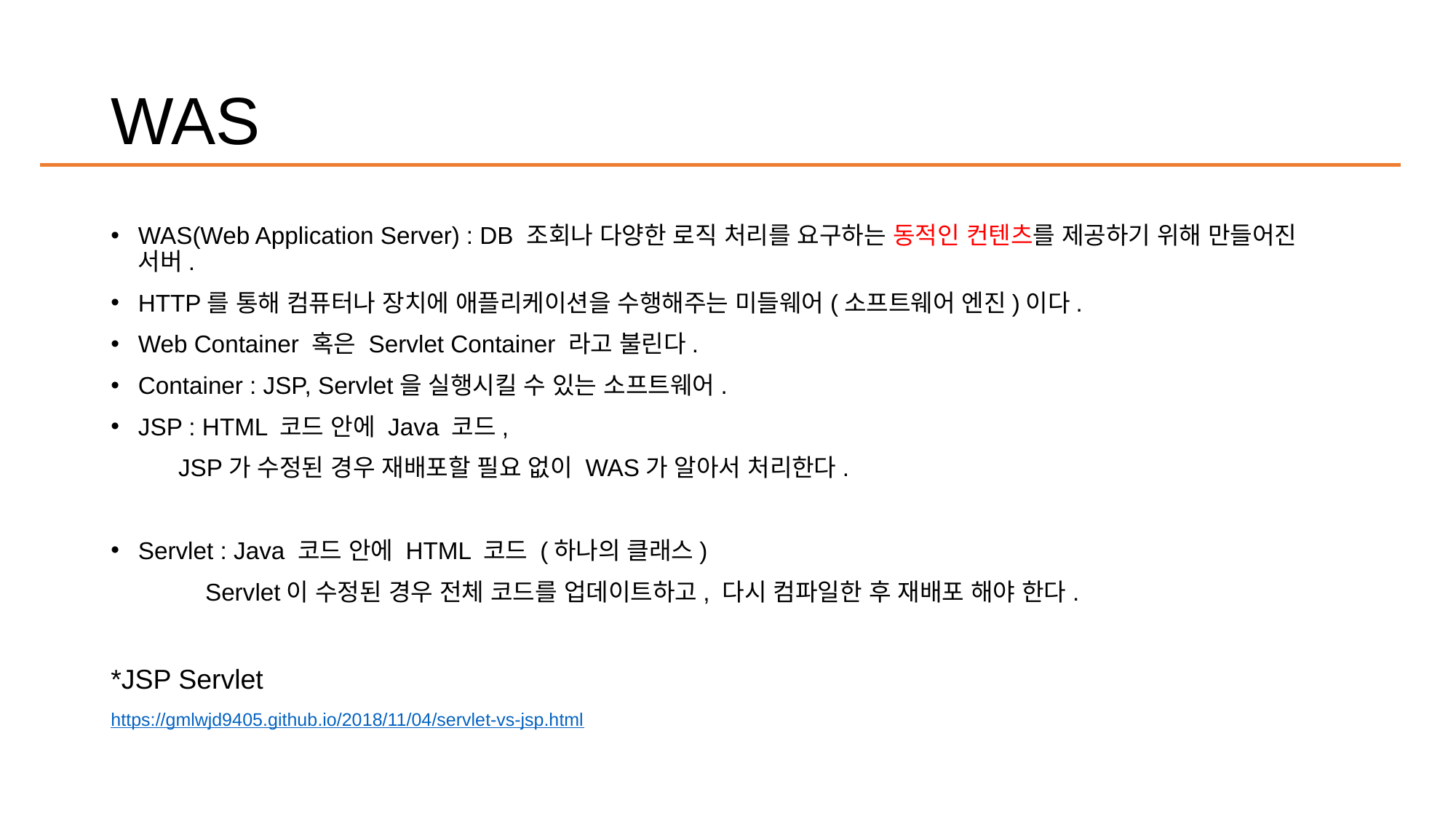

# WAS
WAS(Web Application Server) : DB 조회나 다양한 로직 처리를 요구하는 동적인 컨텐츠를 제공하기 위해 만들어진 서버.
HTTP를 통해 컴퓨터나 장치에 애플리케이션을 수행해주는 미들웨어(소프트웨어 엔진)이다.
Web Container 혹은 Servlet Container 라고 불린다.
Container : JSP, Servlet을 실행시킬 수 있는 소프트웨어.
JSP : HTML 코드 안에 Java 코드,
          JSP가 수정된 경우 재배포할 필요 없이 WAS가 알아서 처리한다.

Servlet : Java 코드 안에 HTML 코드 (하나의 클래스)
              Servlet이 수정된 경우 전체 코드를 업데이트하고, 다시 컴파일한 후 재배포 해야 한다.

*JSP Servlet
https://gmlwjd9405.github.io/2018/11/04/servlet-vs-jsp.html